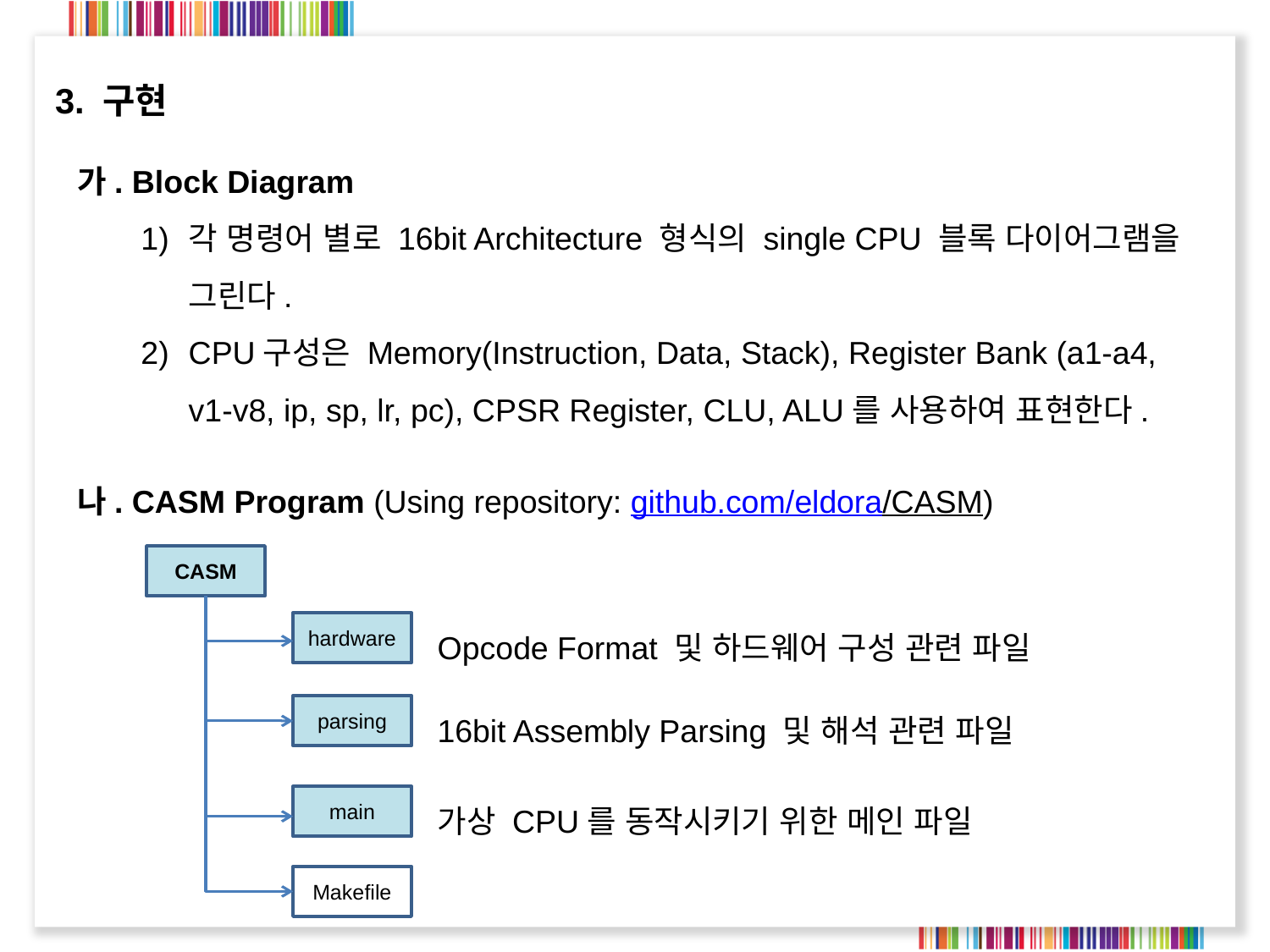

3. 구현
가. Block Diagram
각 명령어 별로 16bit Architecture 형식의 single CPU 블록 다이어그램을 그린다.
CPU구성은 Memory(Instruction, Data, Stack), Register Bank (a1-a4, v1-v8, ip, sp, lr, pc), CPSR Register, CLU, ALU를 사용하여 표현한다.
나. CASM Program (Using repository: github.com/eldora/CASM)
CASM
Opcode Format 및 하드웨어 구성 관련 파일
hardware
16bit Assembly Parsing 및 해석 관련 파일
parsing
가상 CPU를 동작시키기 위한 메인 파일
main
Makefile